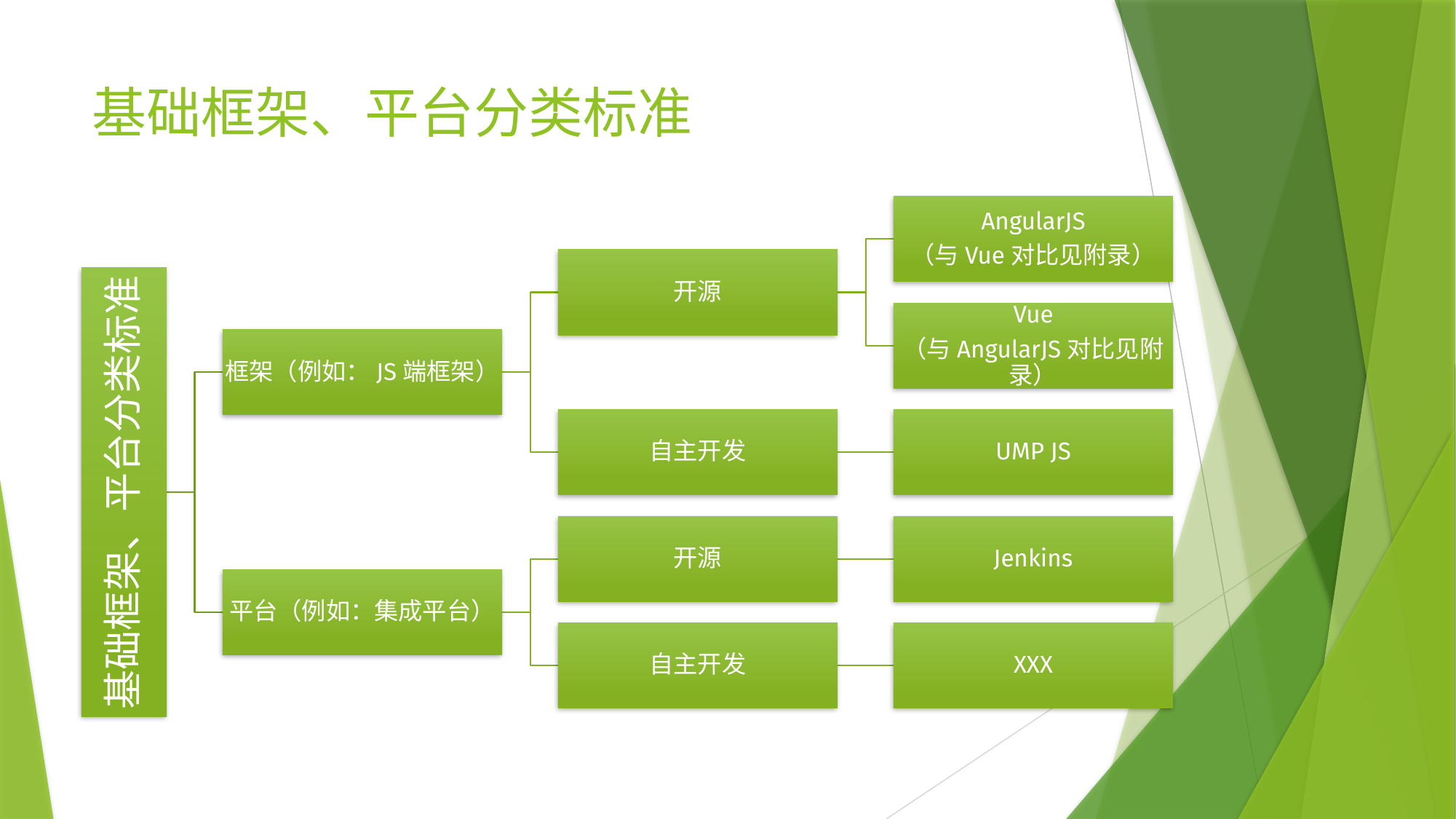

# 基础框架、平台分类标准

基础框架、平台分类标准
框架（例如：JS端框架）
开源
AngularJS
（与Vue对比见附录）
Vue
（与AngularJS对比见附录）
自主开发
UMP JS
平台（例如：集成平台）
开源
Jenkins
自主开发
XXX